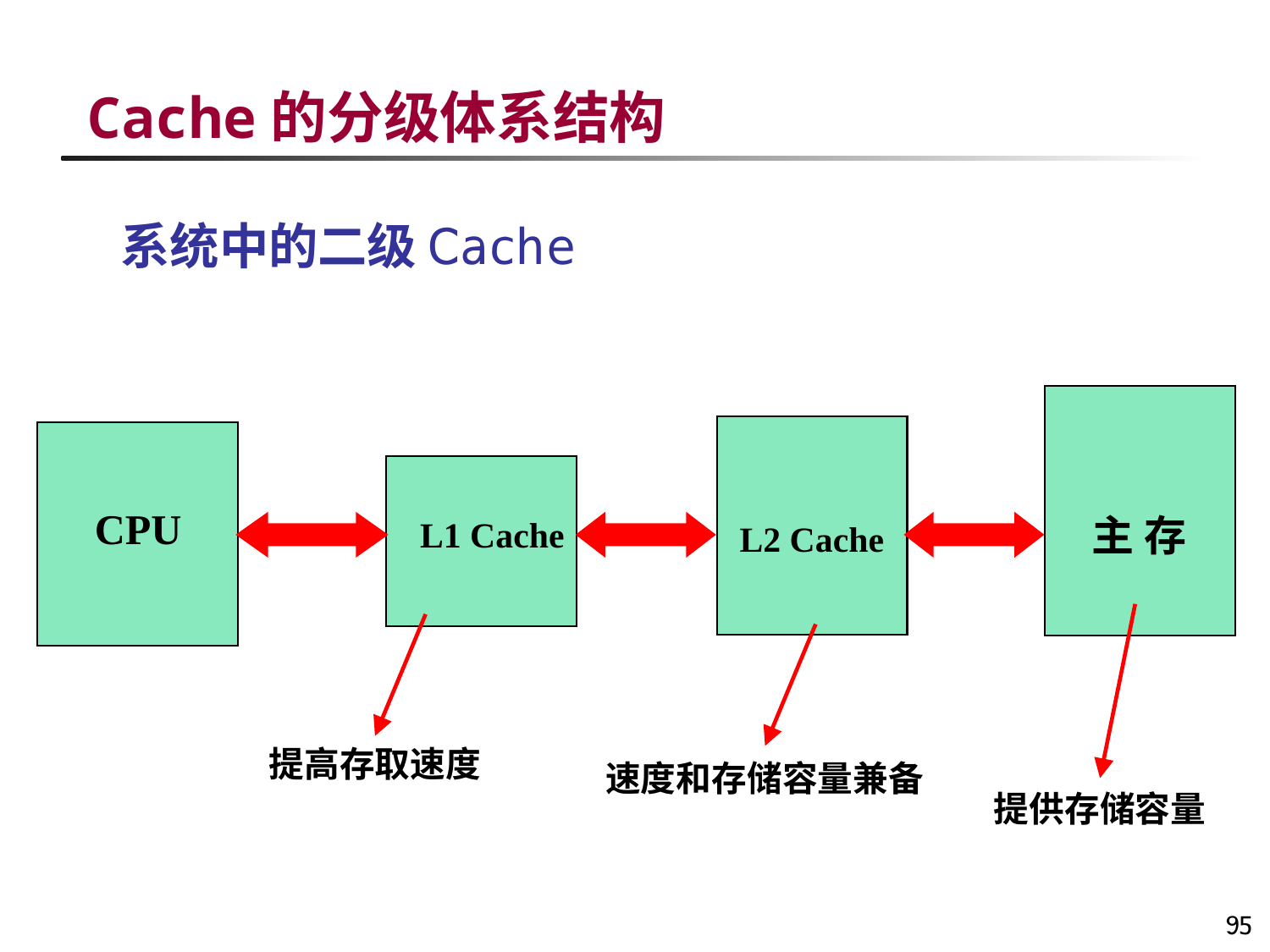

# Cache的分级体系结构
系统中的二级Cache

CPU
主 存
  L1 Cache
L2 Cache

提高存取速度
速度和存储容量兼备
提供存储容量
95